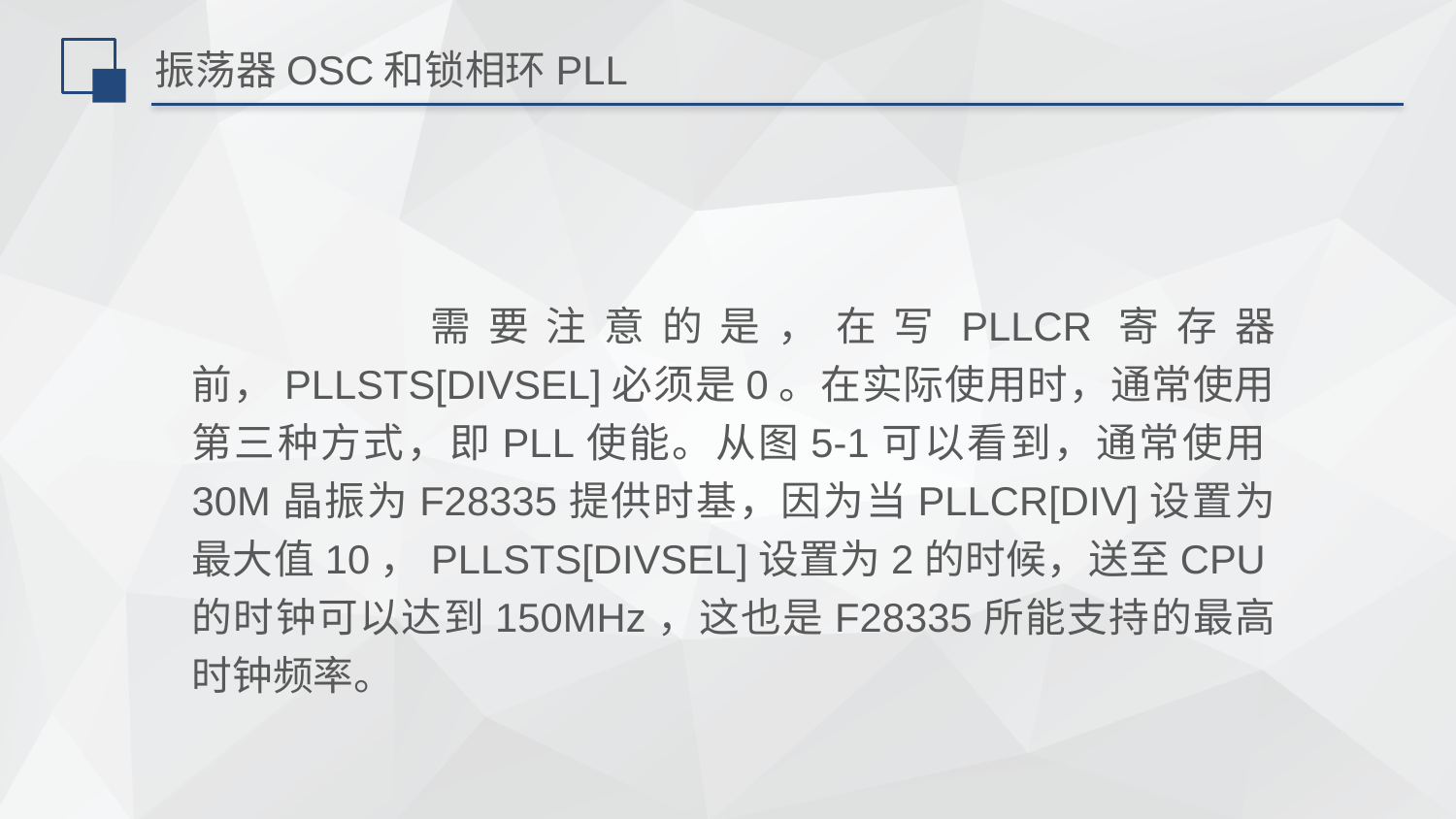

# 振荡器OSC和锁相环PLL
        需要注意的是，在写PLLCR寄存器前，PLLSTS[DIVSEL]必须是0。在实际使用时，通常使用第三种方式，即PLL使能。从图5-1可以看到，通常使用30M晶振为F28335提供时基，因为当PLLCR[DIV]设置为最大值10，PLLSTS[DIVSEL]设置为2的时候，送至CPU的时钟可以达到150MHz，这也是F28335所能支持的最高时钟频率。